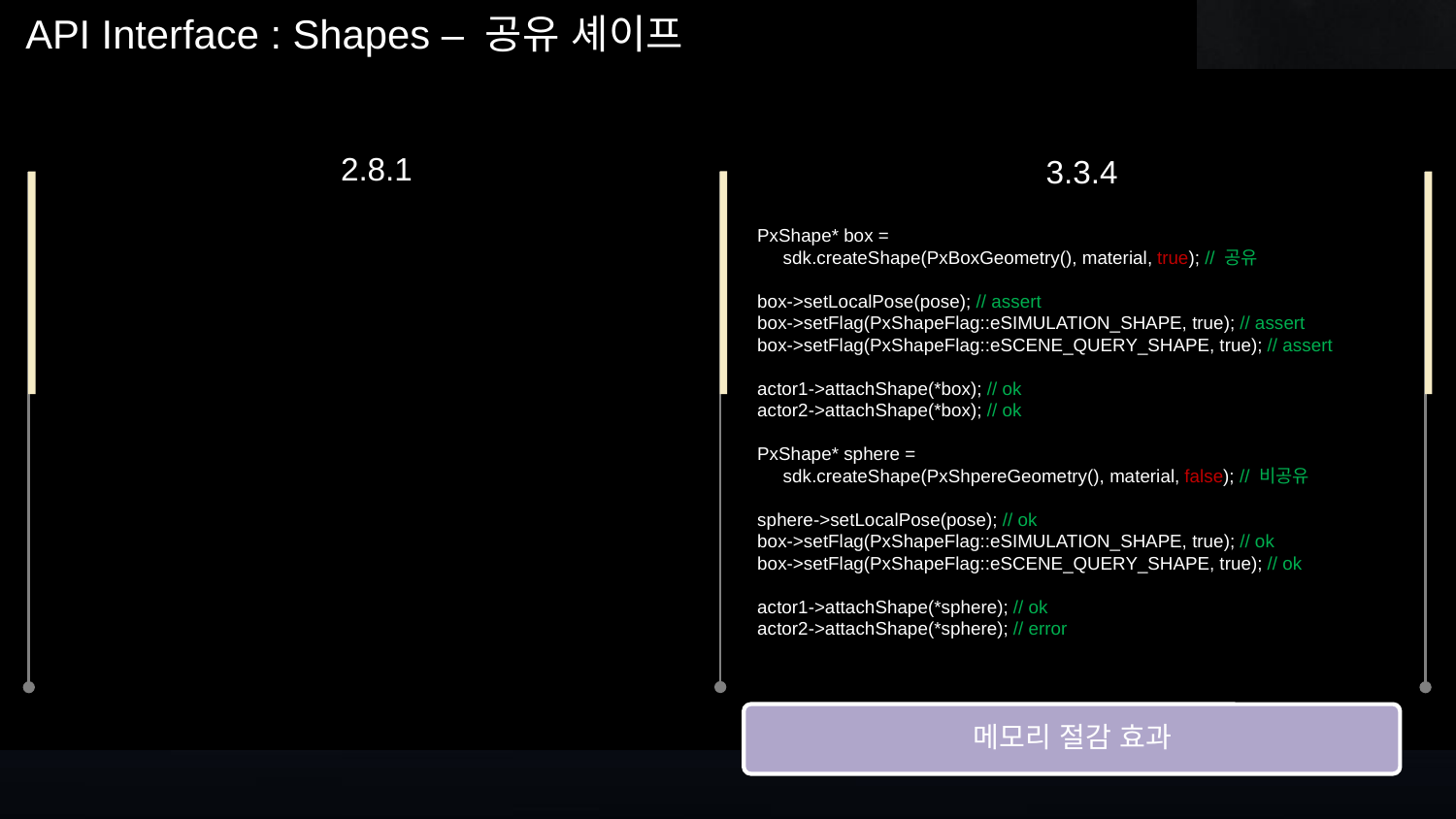

API Interface : Shapes – 공유 셰이프
2.8.1
3.3.4

PxShape* box =
     sdk.createShape(PxBoxGeometry(), material, true); // 공유

box->setLocalPose(pose); // assert
box->setFlag(PxShapeFlag::eSIMULATION_SHAPE, true); // assert
box->setFlag(PxShapeFlag::eSCENE_QUERY_SHAPE, true); // assert

actor1->attachShape(*box); // ok
actor2->attachShape(*box); // ok

PxShape* sphere =
     sdk.createShape(PxShpereGeometry(), material, false); // 비공유

sphere->setLocalPose(pose); // ok
box->setFlag(PxShapeFlag::eSIMULATION_SHAPE, true); // ok
box->setFlag(PxShapeFlag::eSCENE_QUERY_SHAPE, true); // ok

actor1->attachShape(*sphere); // ok
actor2->attachShape(*sphere); // error

메모리 절감 효과